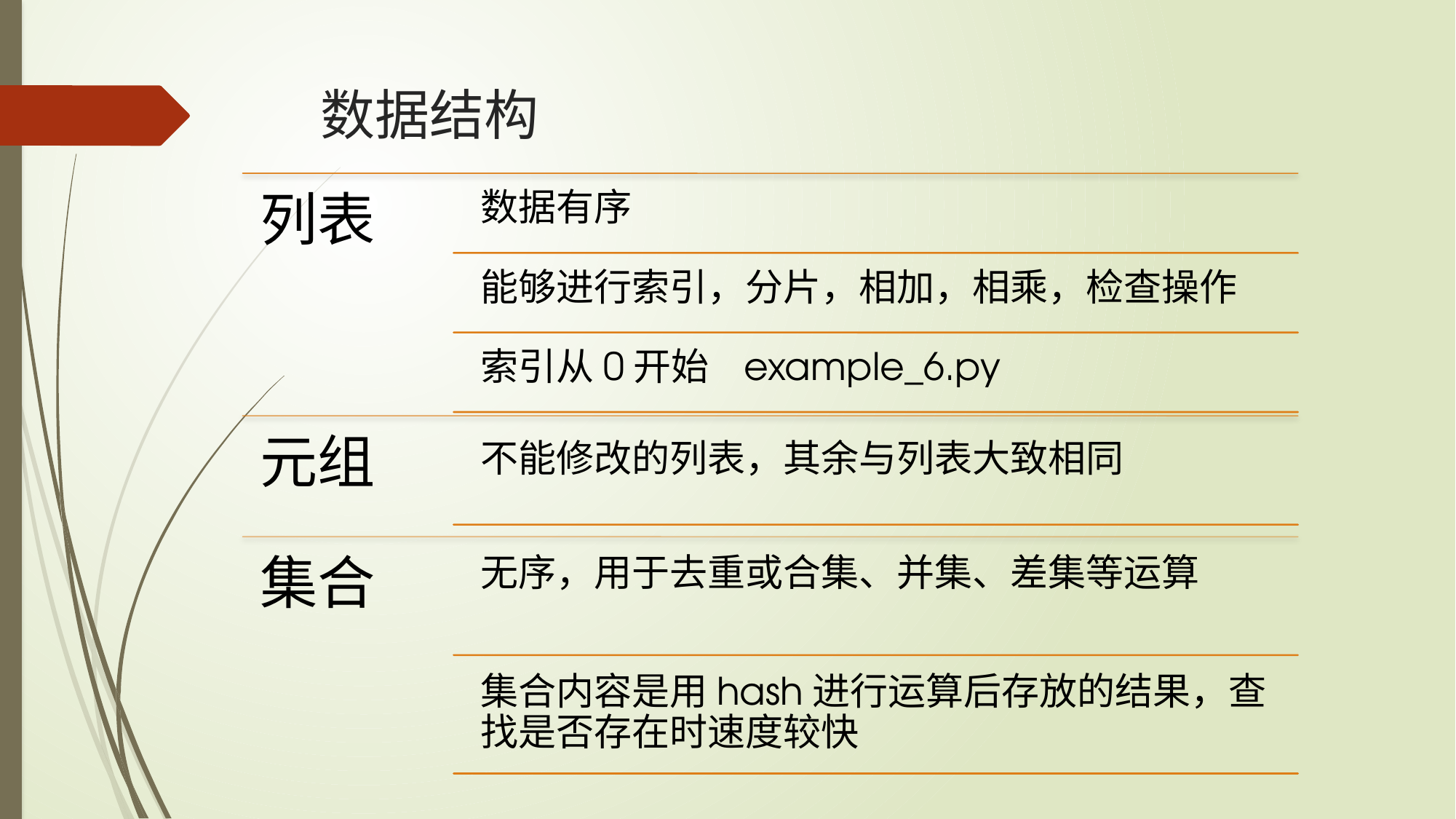

# 数据结构
列表
数据有序
能够进行索引，分片，相加，相乘，检查操作
索引从0开始   example_6.py
元组
不能修改的列表，其余与列表大致相同
集合
无序，用于去重或合集、并集、差集等运算
集合内容是用hash进行运算后存放的结果，查找是否存在时速度较快